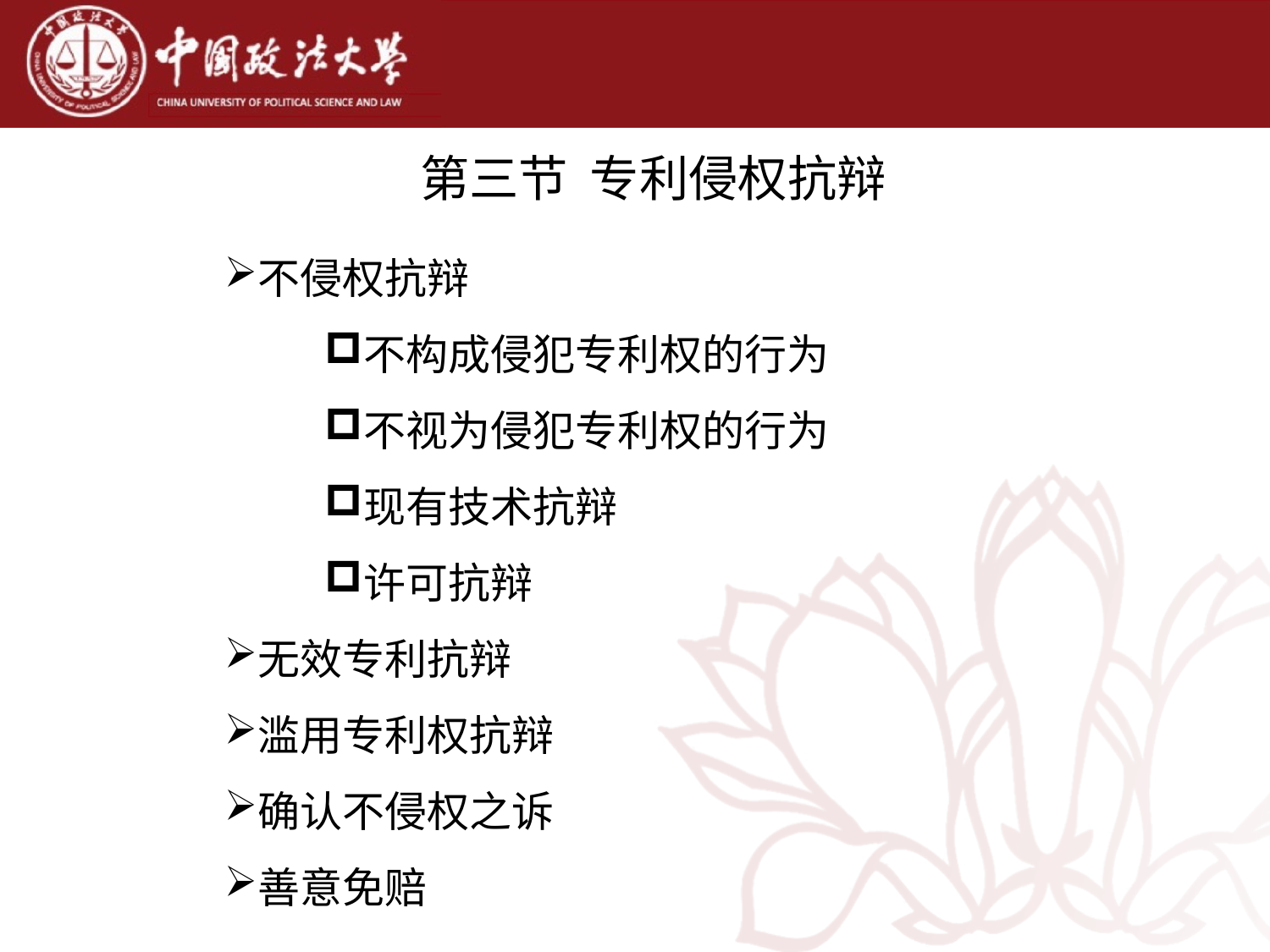

第三节  专利侵权抗辩
不侵权抗辩
不构成侵犯专利权的行为
不视为侵犯专利权的行为
现有技术抗辩
许可抗辩
无效专利抗辩
滥用专利权抗辩
确认不侵权之诉
善意免赔